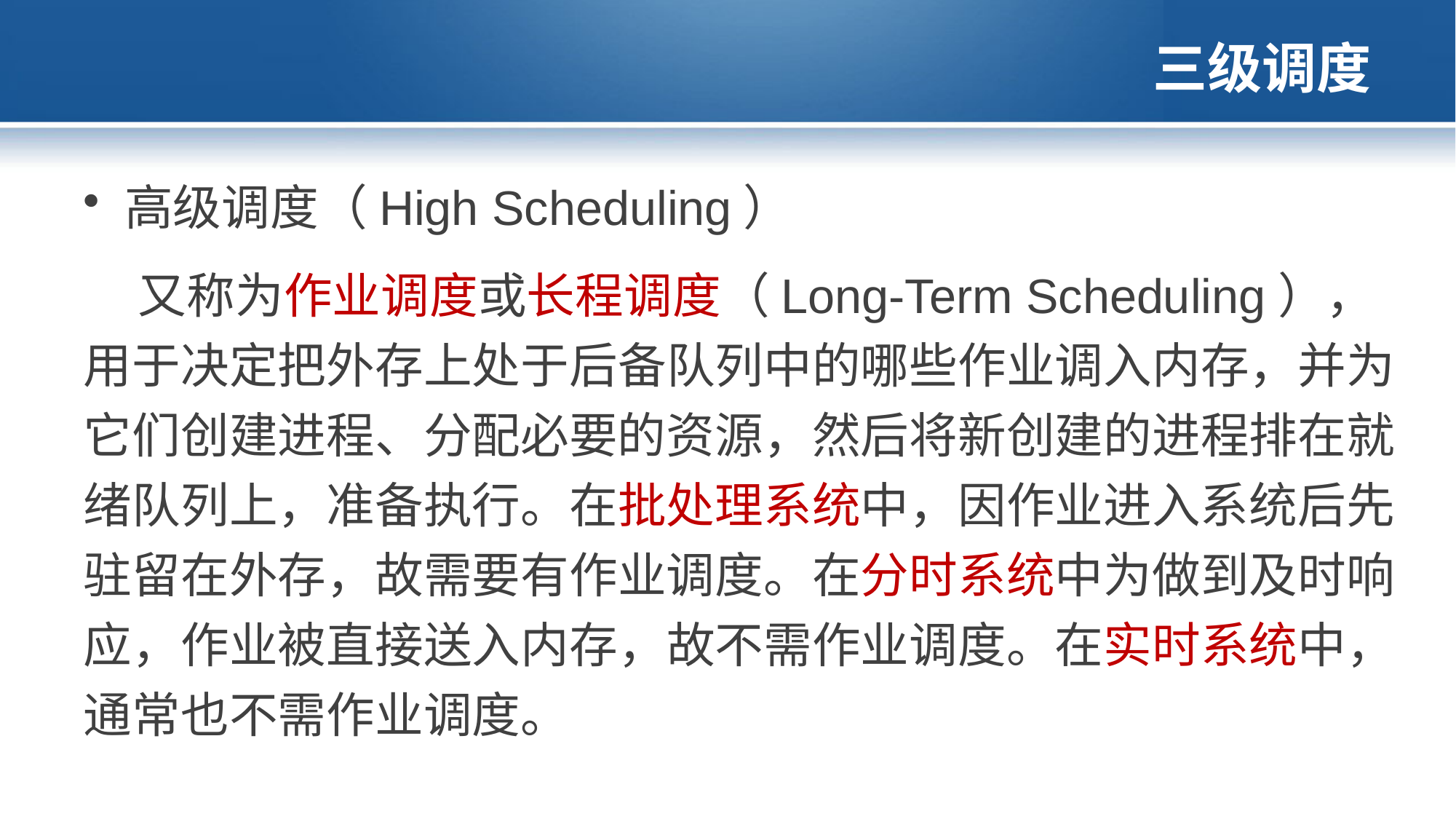

# 三级调度
高级调度（High Scheduling）
又称为作业调度或长程调度（Long-Term Scheduling），用于决定把外存上处于后备队列中的哪些作业调入内存，并为它们创建进程、分配必要的资源，然后将新创建的进程排在就绪队列上，准备执行。在批处理系统中，因作业进入系统后先驻留在外存，故需要有作业调度。在分时系统中为做到及时响应，作业被直接送入内存，故不需作业调度。在实时系统中，通常也不需作业调度。